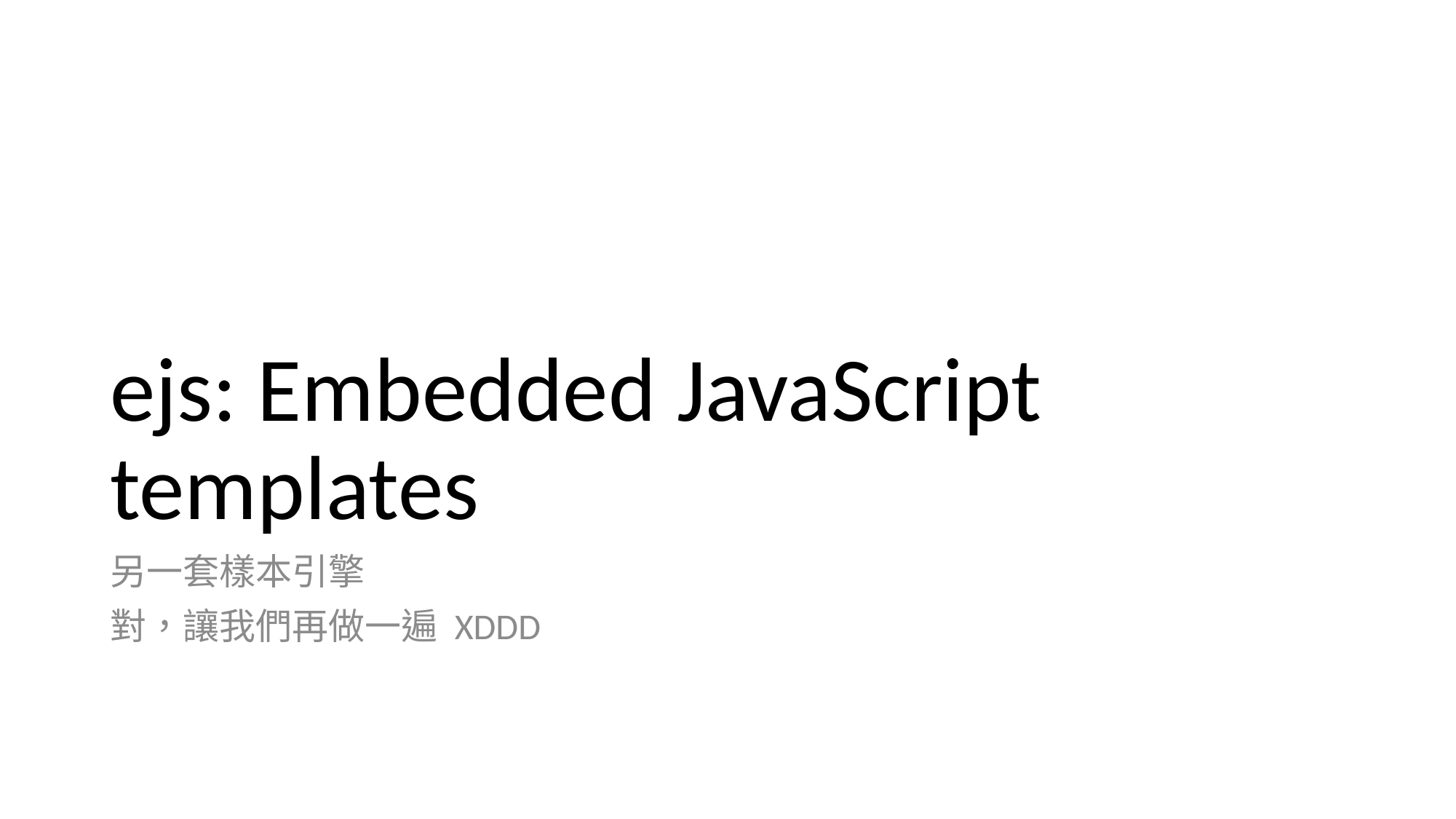

# ejs: Embedded JavaScript templates
另一套樣本引擎
對，讓我們再做一遍 XDDD